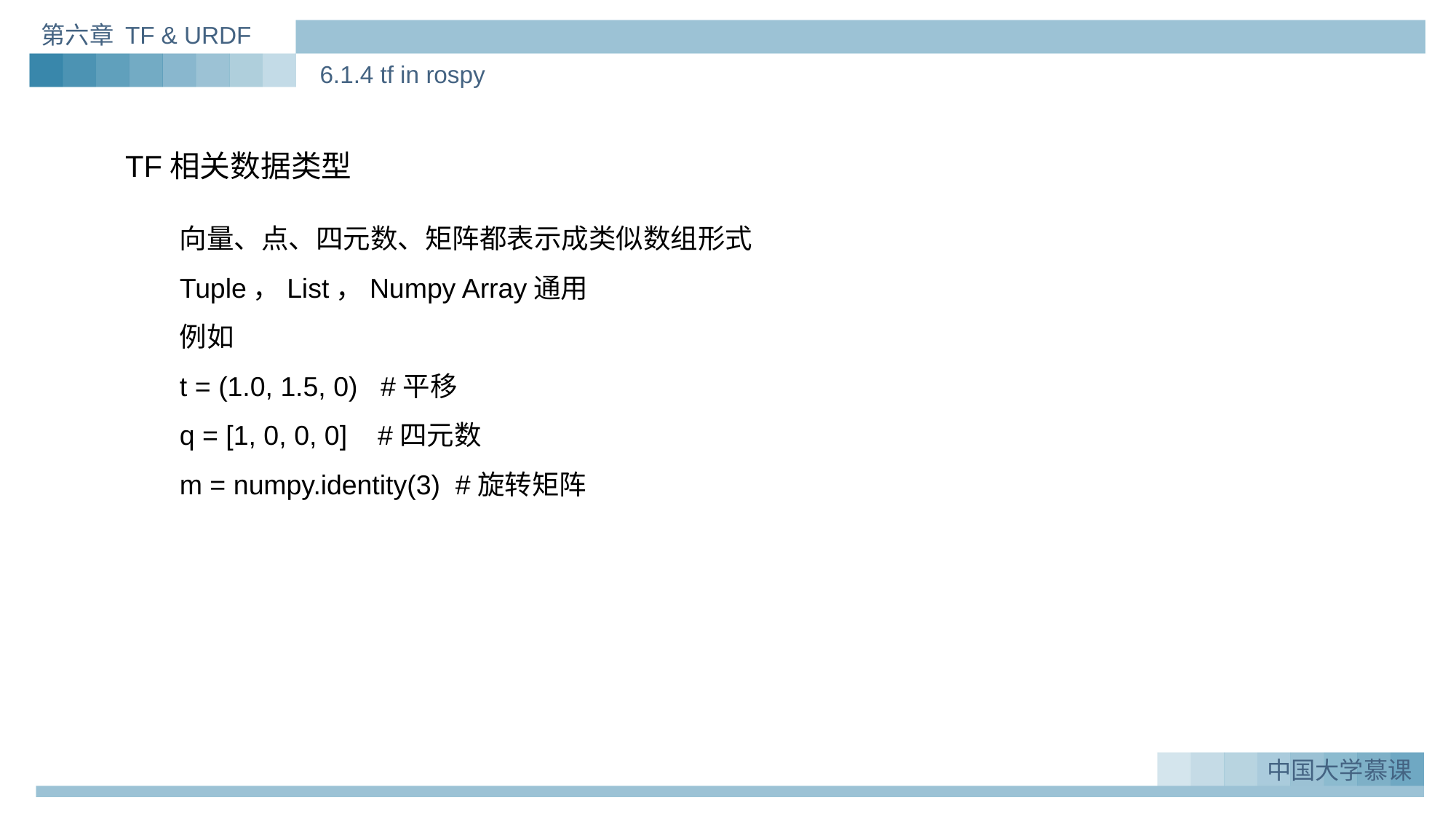

第六章 TF & URDF
6.1.4 tf in rospy
TF相关数据类型
向量、点、四元数、矩阵都表示成类似数组形式
Tuple，List，Numpy Array通用
例如
t = (1.0, 1.5, 0)   #平移
q = [1, 0, 0, 0]    #四元数
m = numpy.identity(3)  #旋转矩阵
中国大学慕课